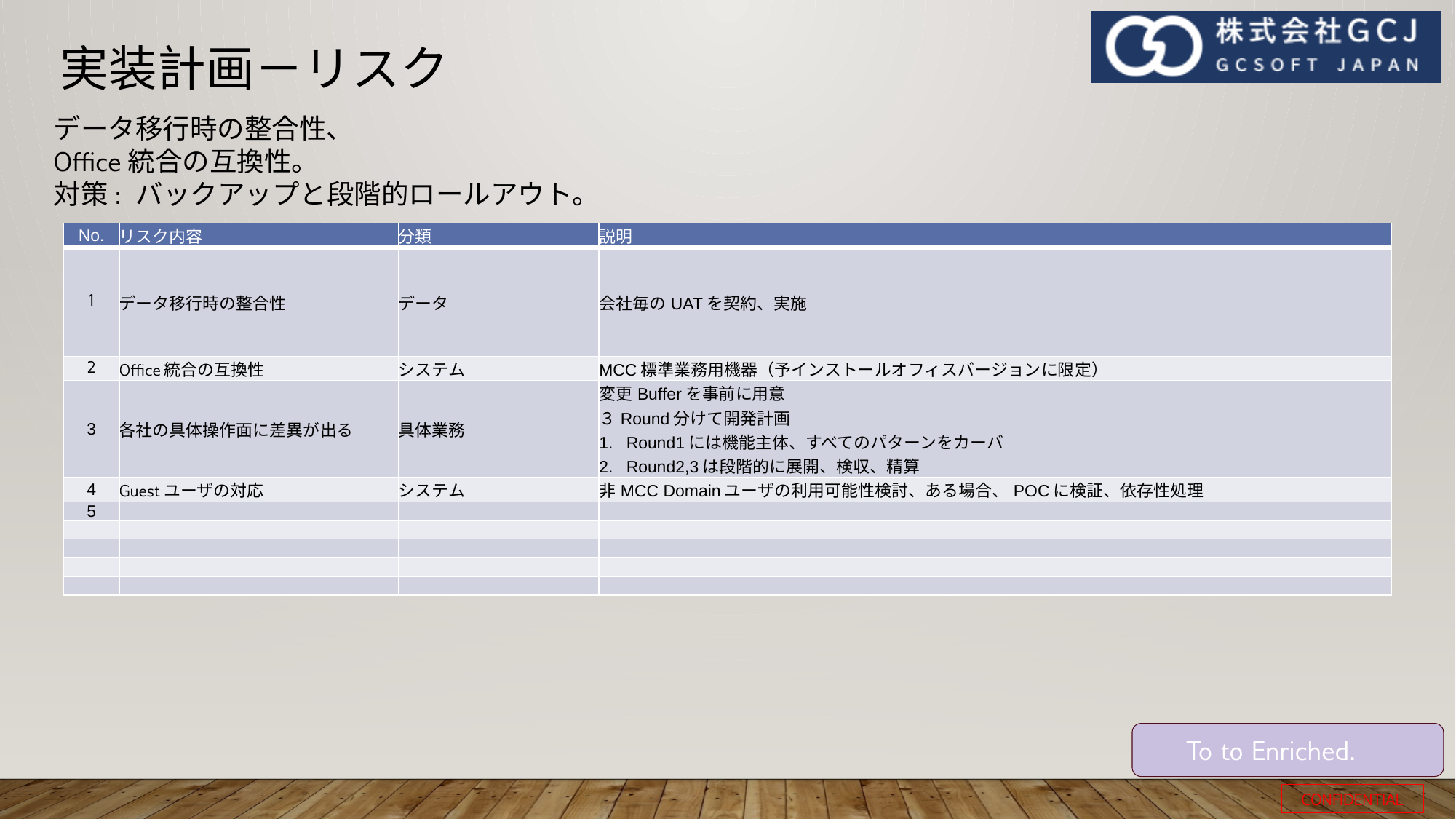

# 実装計画－リスク
データ移行時の整合性、
Office統合の互換性。
対策: バックアップと段階的ロールアウト。
| No. | リスク内容 | 分類 | 説明 |
| --- | --- | --- | --- |
| 1 | データ移行時の整合性 | データ | 会社毎のUATを契約、実施 |
| 2 | Office統合の互換性 | システム | MCC標準業務用機器（予インストールオフィスバージョンに限定） |
| 3 | 各社の具体操作面に差異が出る | 具体業務 | 変更Bufferを事前に用意 ３Round分けて開発計画 Round1には機能主体、すべてのパターンをカーバ Round2,3は段階的に展開、検収、精算 |
| 4 | Guestユーザの対応 | システム | 非MCC Domainユーザの利用可能性検討、ある場合、POCに検証、依存性処理 |
| 5 |  |  |  |
|  |  |  |  |
|  |  |  |  |
|  |  |  |  |
|  |  |  |  |
To to Enriched.